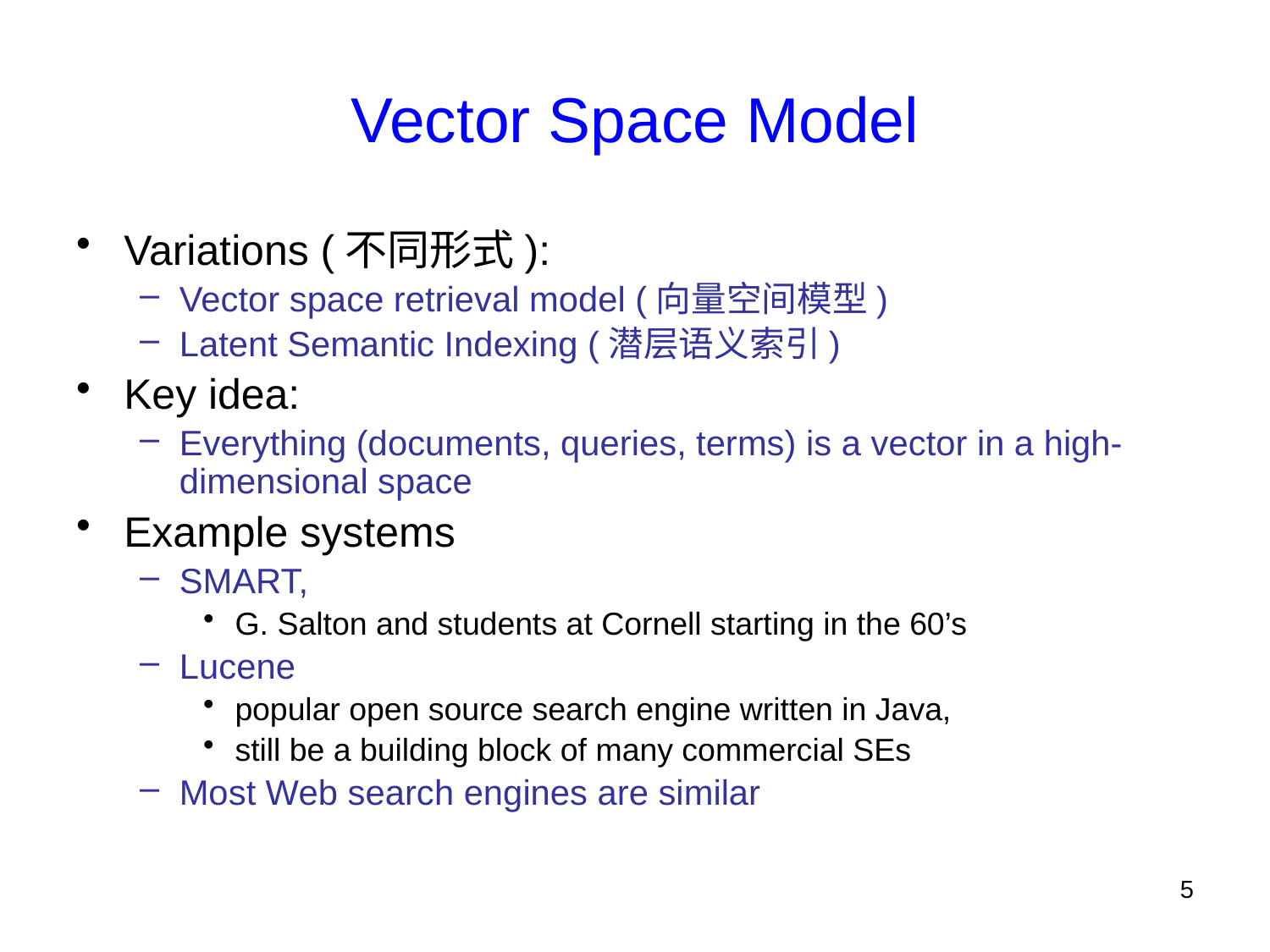

# Vector Space Model
Variations (不同形式):
Vector space retrieval model (向量空间模型)
Latent Semantic Indexing (潜层语义索引)
Key idea:
Everything (documents, queries, terms) is a vector in a high-dimensional space
Example systems
SMART,
G. Salton and students at Cornell starting in the 60’s
Lucene
popular open source search engine written in Java,
still be a building block of many commercial SEs
Most Web search engines are similar

5